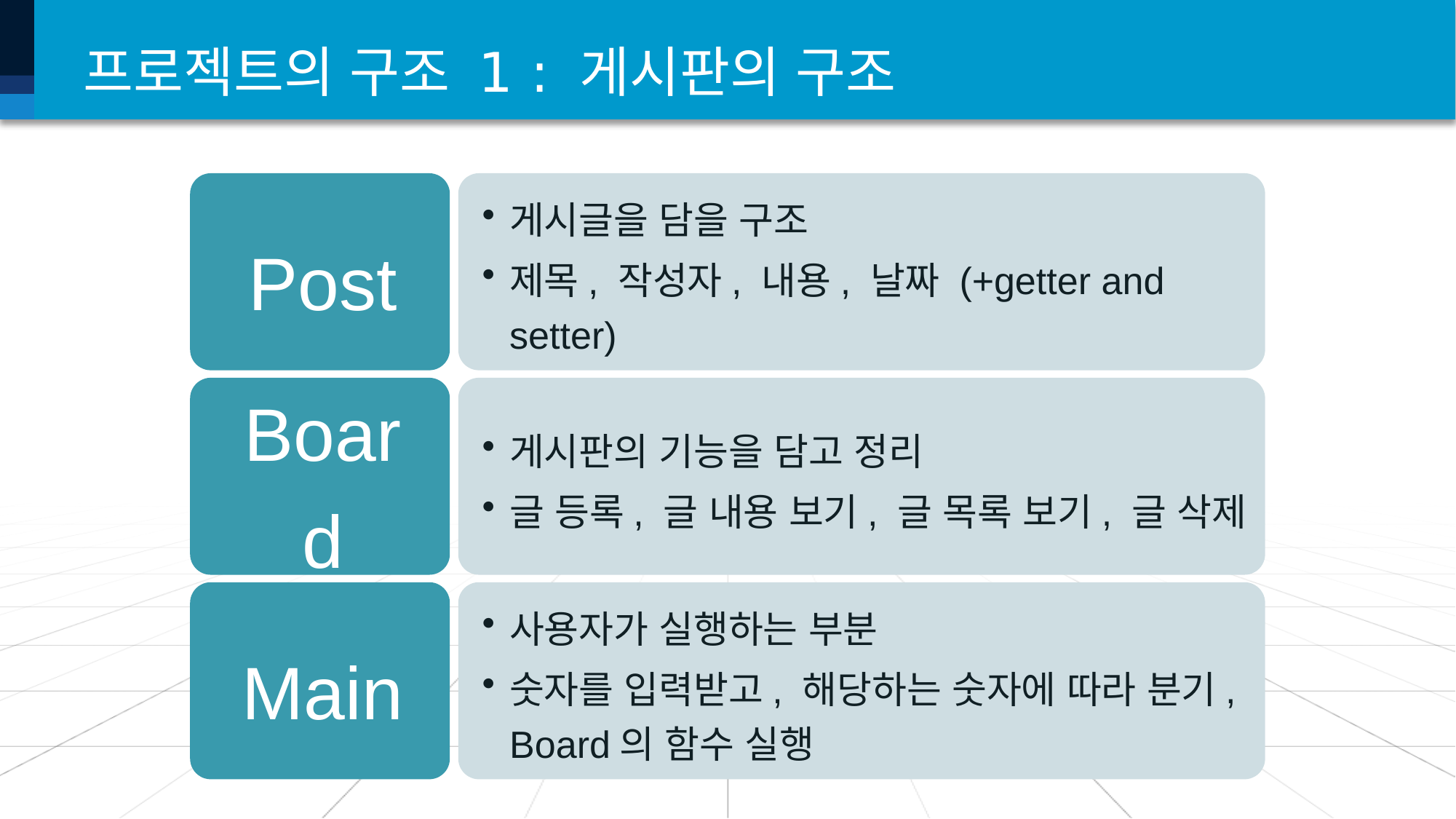

# 프로젝트의 구조 1 : 게시판의 구조
게시글을 담을 구조
제목, 작성자, 내용, 날짜 (+getter and setter)
Post
게시판의 기능을 담고 정리
글 등록, 글 내용 보기, 글 목록 보기, 글 삭제
Board
사용자가 실행하는 부분
숫자를 입력받고, 해당하는 숫자에 따라 분기, Board의 함수 실행
Main